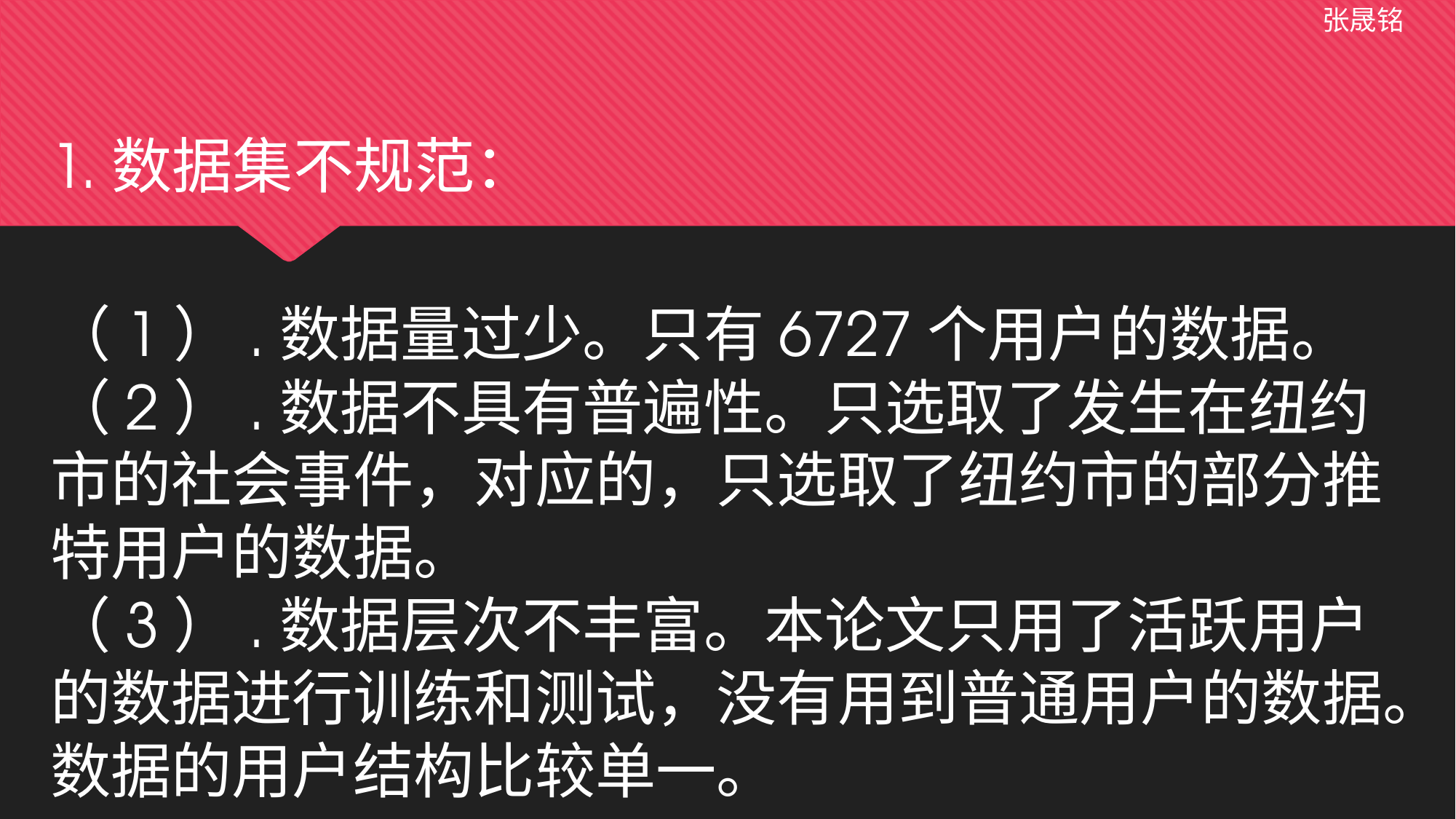

张晟铭
1.数据集不规范：

（1）.数据量过少。只有6727个用户的数据。 （2）.数据不具有普遍性。只选取了发生在纽约市的社会事件，对应的，只选取了纽约市的部分推特用户的数据。
（3）.数据层次不丰富。本论文只用了活跃用户的数据进行训练和测试，没有用到普通用户的数据。数据的用户结构比较单一。